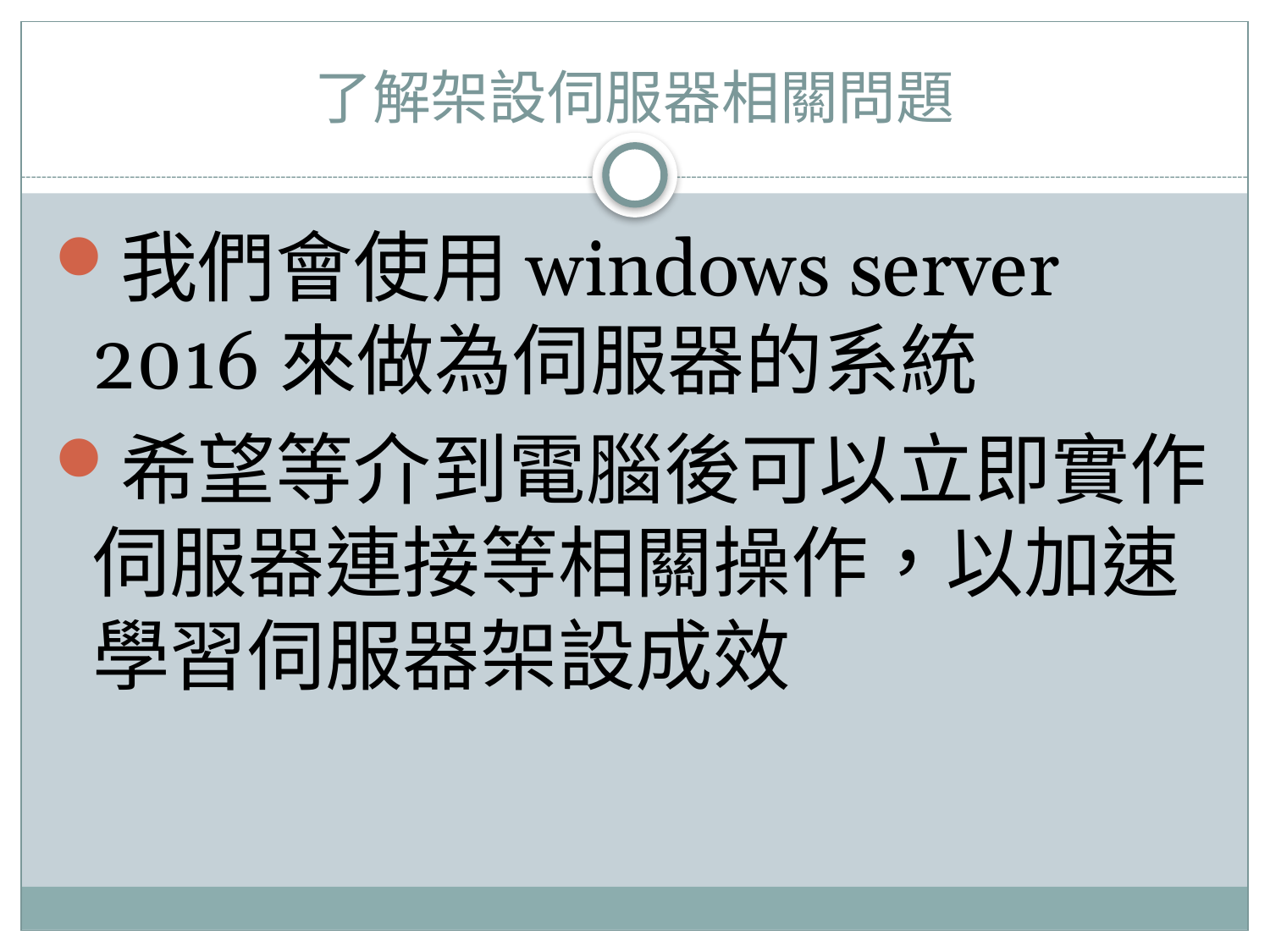

# 了解架設伺服器相關問題
我們會使用windows server 2016來做為伺服器的系統
希望等介到電腦後可以立即實作伺服器連接等相關操作，以加速學習伺服器架設成效